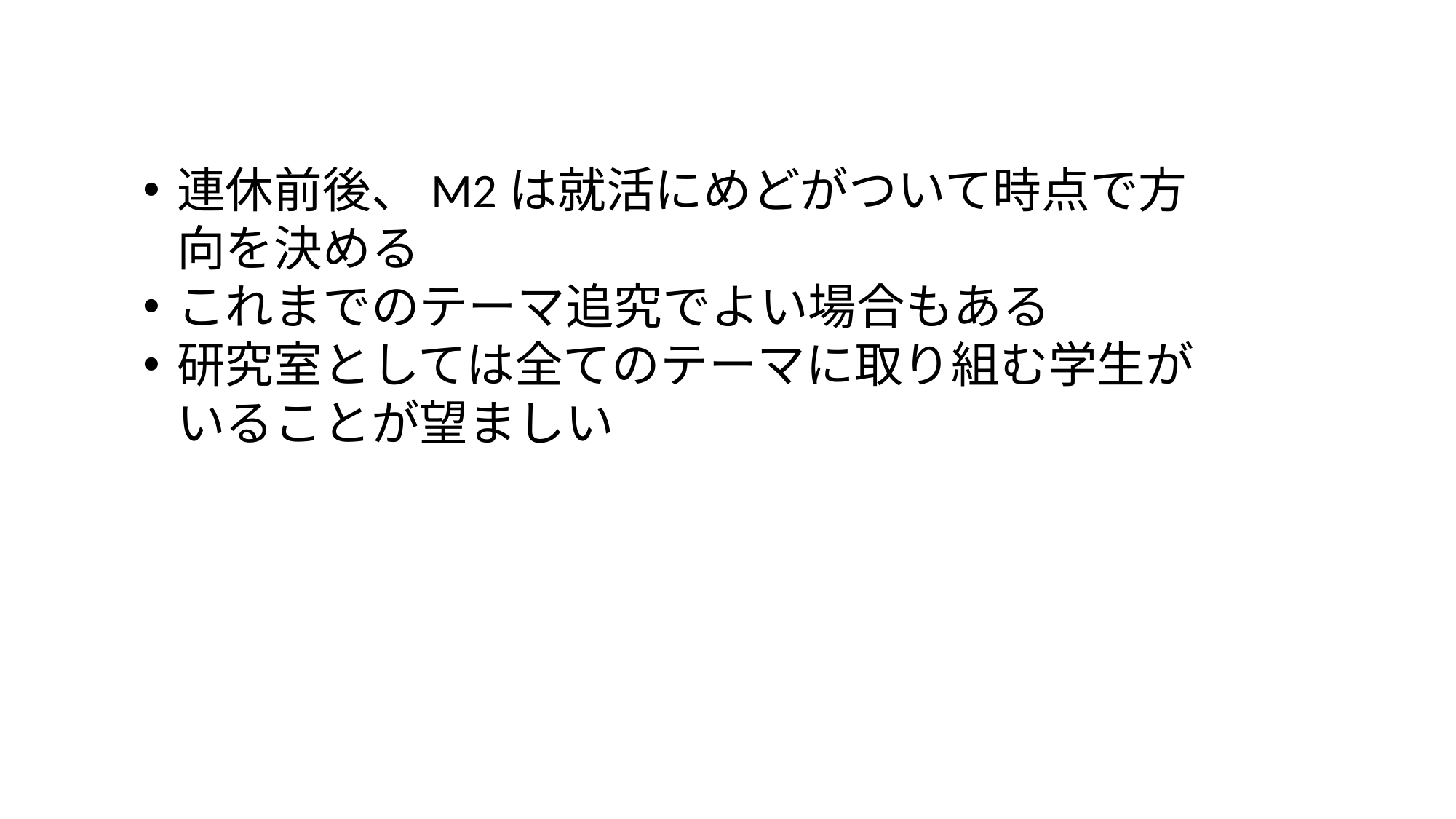

連休前後、M2は就活にめどがついて時点で方向を決める
これまでのテーマ追究でよい場合もある
研究室としては全てのテーマに取り組む学生がいることが望ましい